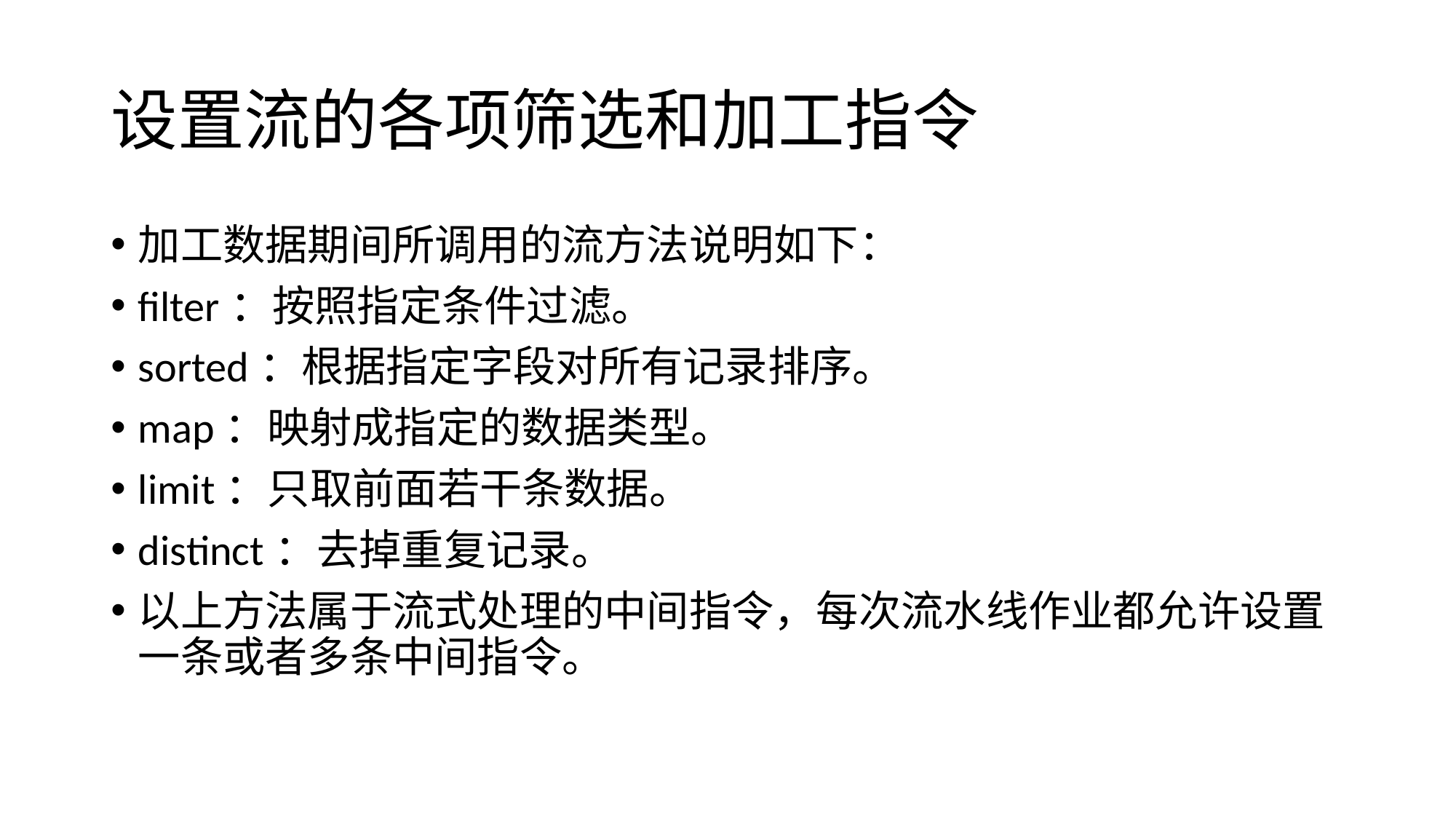

# 设置流的各项筛选和加工指令
加工数据期间所调用的流方法说明如下：
filter：按照指定条件过滤。
sorted：根据指定字段对所有记录排序。
map：映射成指定的数据类型。
limit：只取前面若干条数据。
distinct：去掉重复记录。
以上方法属于流式处理的中间指令，每次流水线作业都允许设置一条或者多条中间指令。